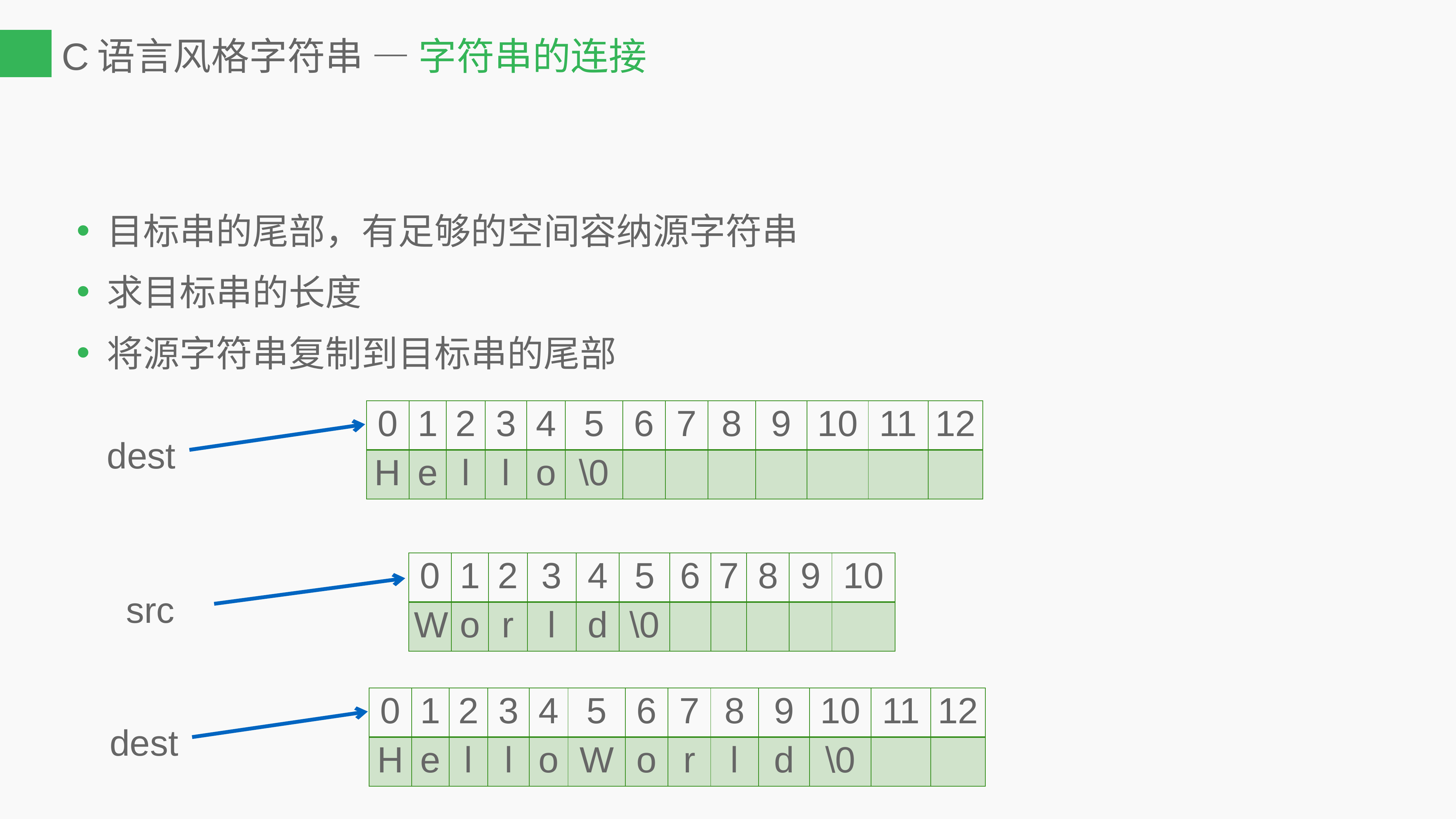

# C语言风格字符串 — 字符串的连接
目标串的尾部，有足够的空间容纳源字符串
求目标串的长度
将源字符串复制到目标串的尾部

| 0 | 1 | 2 | 3 | 4 | 5 | 6 | 7 | 8 | 9 | 10 | 11 | 12 |
| --- | --- | --- | --- | --- | --- | --- | --- | --- | --- | --- | --- | --- |
| H | e | l | l | o | \0 |  |  |  |  |  |  |  |
dest
| 0 | 1 | 2 | 3 | 4 | 5 | 6 | 7 | 8 | 9 | 10 |
| --- | --- | --- | --- | --- | --- | --- | --- | --- | --- | --- |
| W | o | r | l | d | \0 |  |  |  |  |  |
src
| 0 | 1 | 2 | 3 | 4 | 5 | 6 | 7 | 8 | 9 | 10 | 11 | 12 |
| --- | --- | --- | --- | --- | --- | --- | --- | --- | --- | --- | --- | --- |
| H | e | l | l | o | W | o | r | l | d | \0 |  |  |
dest